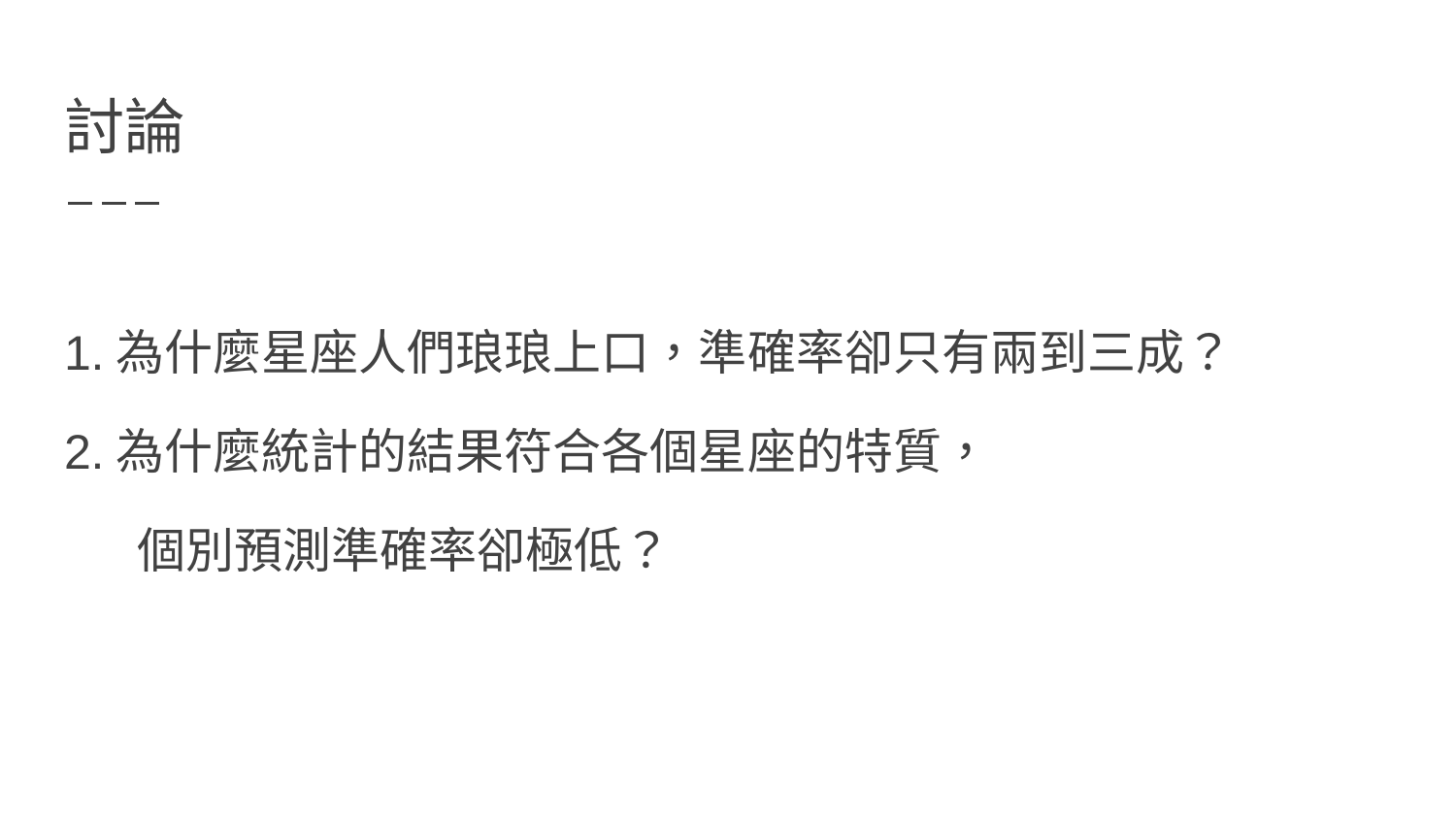

# 討論
1.為什麼星座人們琅琅上口，準確率卻只有兩到三成？
2.為什麼統計的結果符合各個星座的特質，
個別預測準確率卻極低？